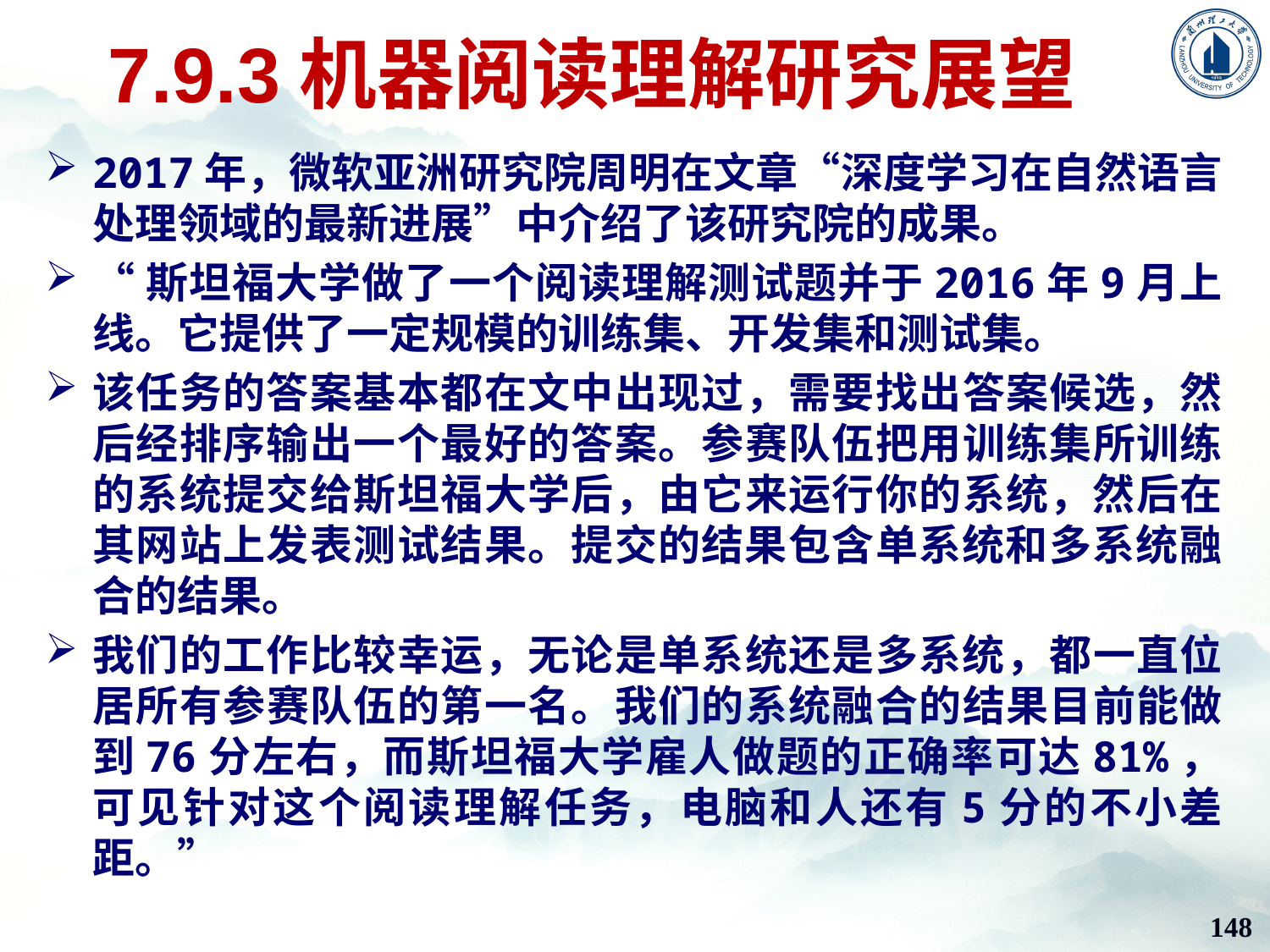

# 7.9.3机器阅读理解研究展望
2017年，微软亚洲研究院周明在文章“深度学习在自然语言处理领域的最新进展”中介绍了该研究院的成果。
“斯坦福大学做了一个阅读理解测试题并于2016年9月上线。它提供了一定规模的训练集、开发集和测试集。
该任务的答案基本都在文中出现过，需要找出答案候选，然后经排序输出一个最好的答案。参赛队伍把用训练集所训练的系统提交给斯坦福大学后，由它来运行你的系统，然后在其网站上发表测试结果。提交的结果包含单系统和多系统融合的结果。
我们的工作比较幸运，无论是单系统还是多系统，都一直位居所有参赛队伍的第一名。我们的系统融合的结果目前能做到76分左右，而斯坦福大学雇人做题的正确率可达81%，可见针对这个阅读理解任务，电脑和人还有5分的不小差距。”

148